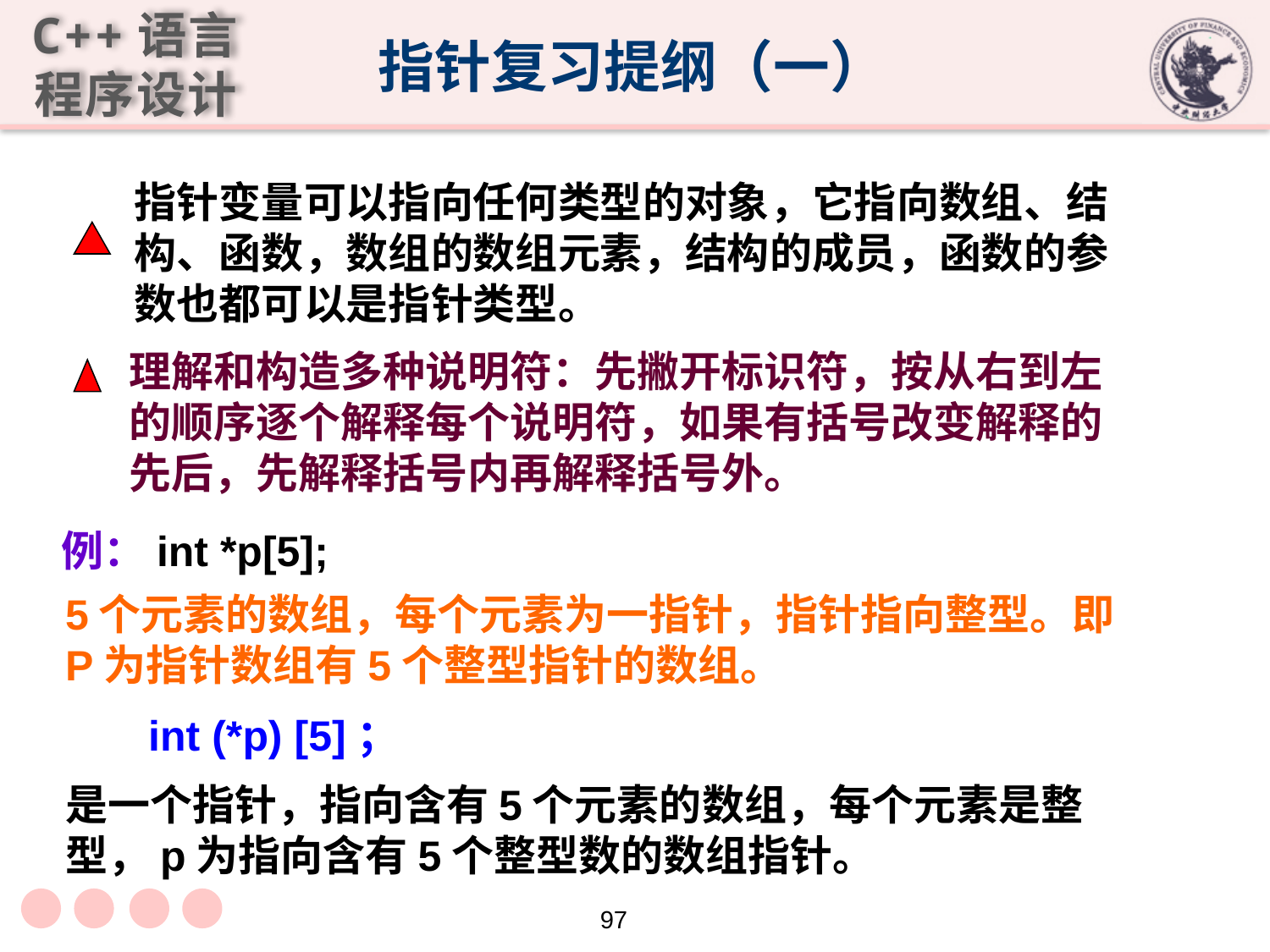

指针复习提纲（一）
指针变量可以指向任何类型的对象，它指向数组、结构、函数，数组的数组元素，结构的成员，函数的参数也都可以是指针类型。

理解和构造多种说明符：先撇开标识符，按从右到左的顺序逐个解释每个说明符，如果有括号改变解释的先后，先解释括号内再解释括号外。

例：int *p[5];
5个元素的数组，每个元素为一指针，指针指向整型。即P为指针数组有5个整型指针的数组。
       int (*p) [5]；
是一个指针，指向含有5个元素的数组，每个元素是整型，p为指向含有5个整型数的数组指针。
97